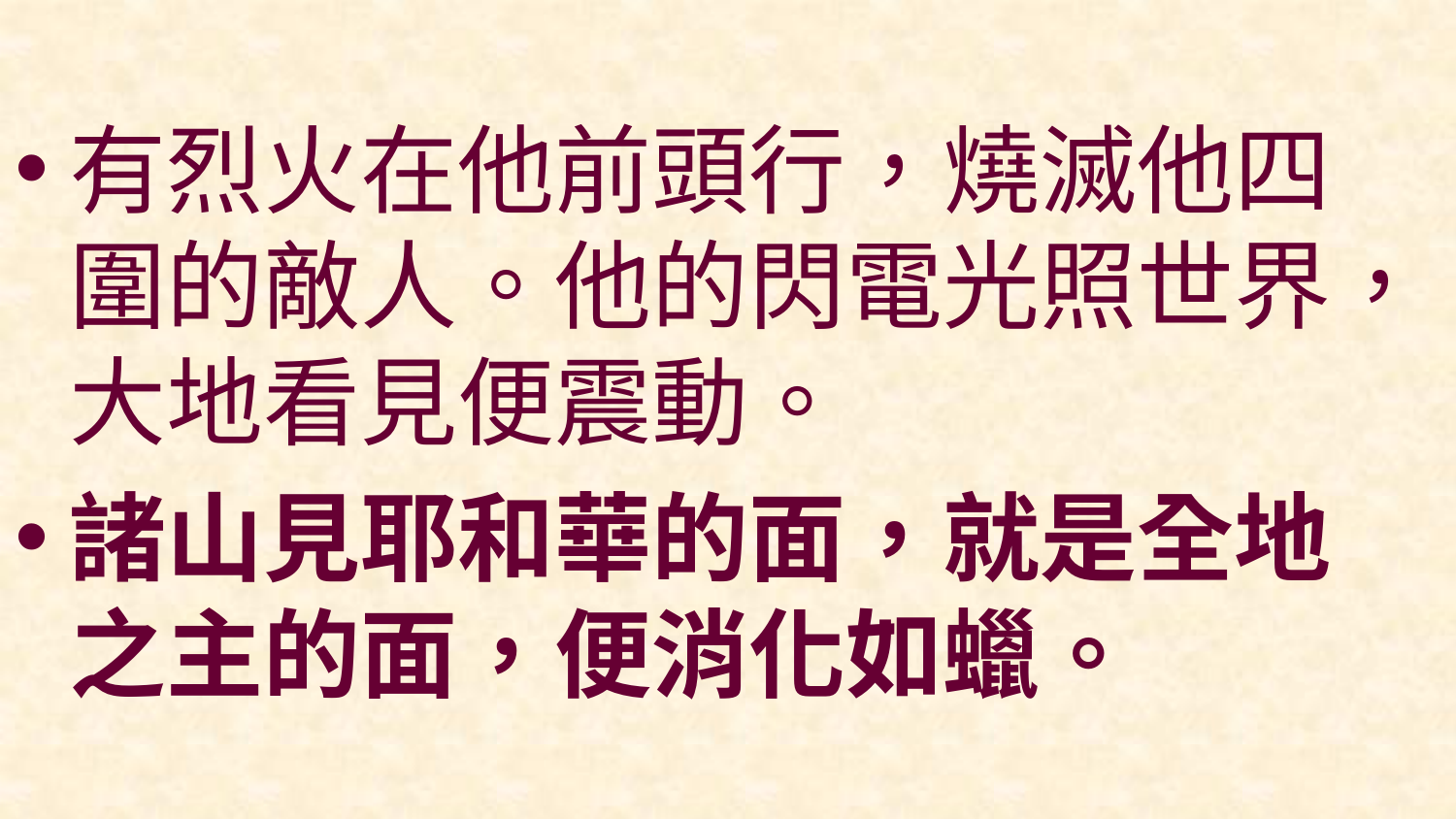

有烈火在他前頭行，燒滅他四圍的敵人。他的閃電光照世界，大地看見便震動。
諸山見耶和華的面，就是全地之主的面，便消化如蠟。